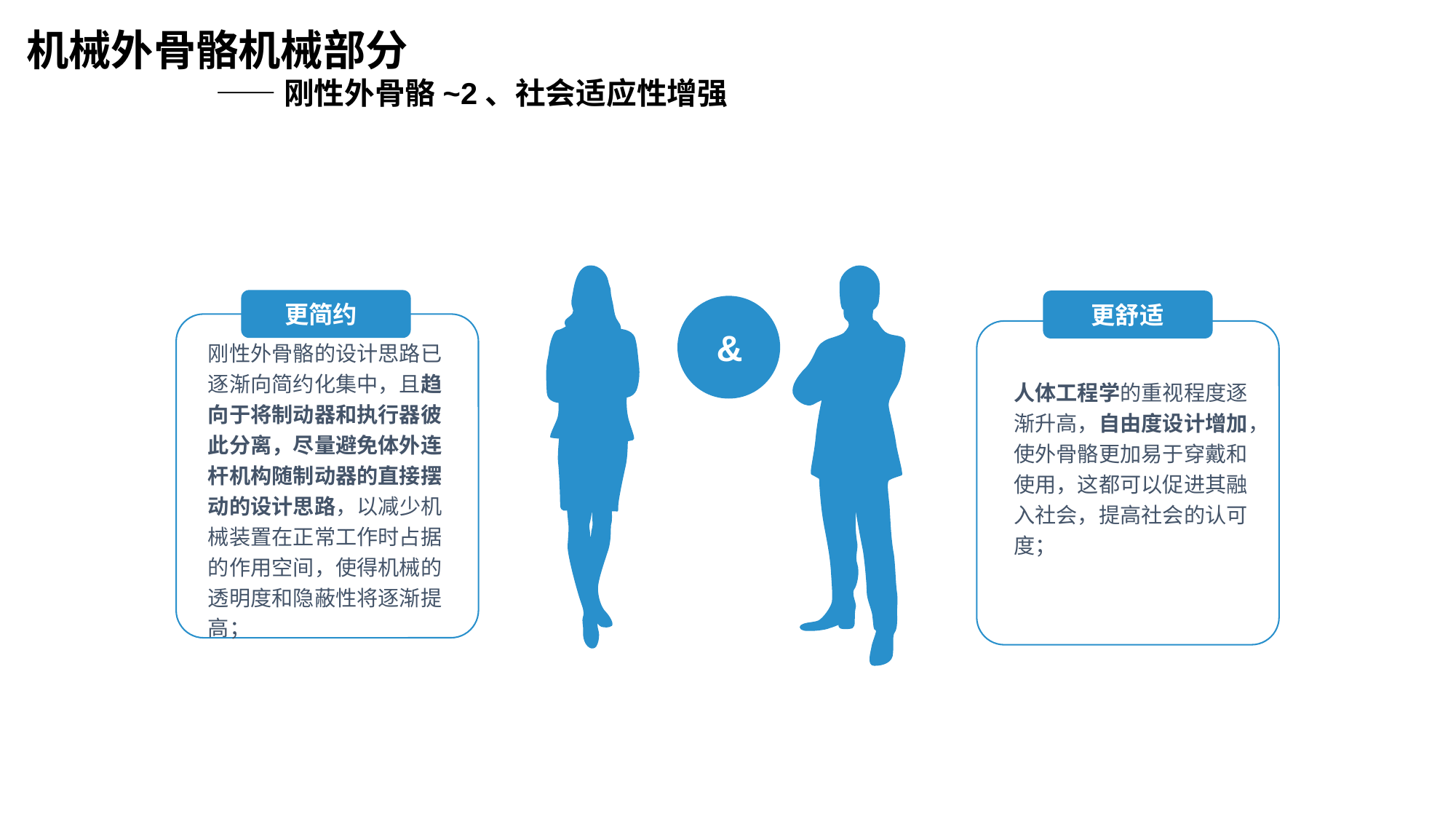

机械外骨骼机械部分
——刚性外骨骼~2、社会适应性增强

更简约
更舒适

&

刚性外骨骼的设计思路已逐渐向简约化集中，且趋向于将制动器和执行器彼此分离，尽量避免体外连杆机构随制动器的直接摆动的设计思路，以减少机械装置在正常工作时占据的作用空间，使得机械的透明度和隐蔽性将逐渐提高；
人体工程学的重视程度逐渐升高，自由度设计增加，使外骨骼更加易于穿戴和使用，这都可以促进其融入社会，提高社会的认可度；